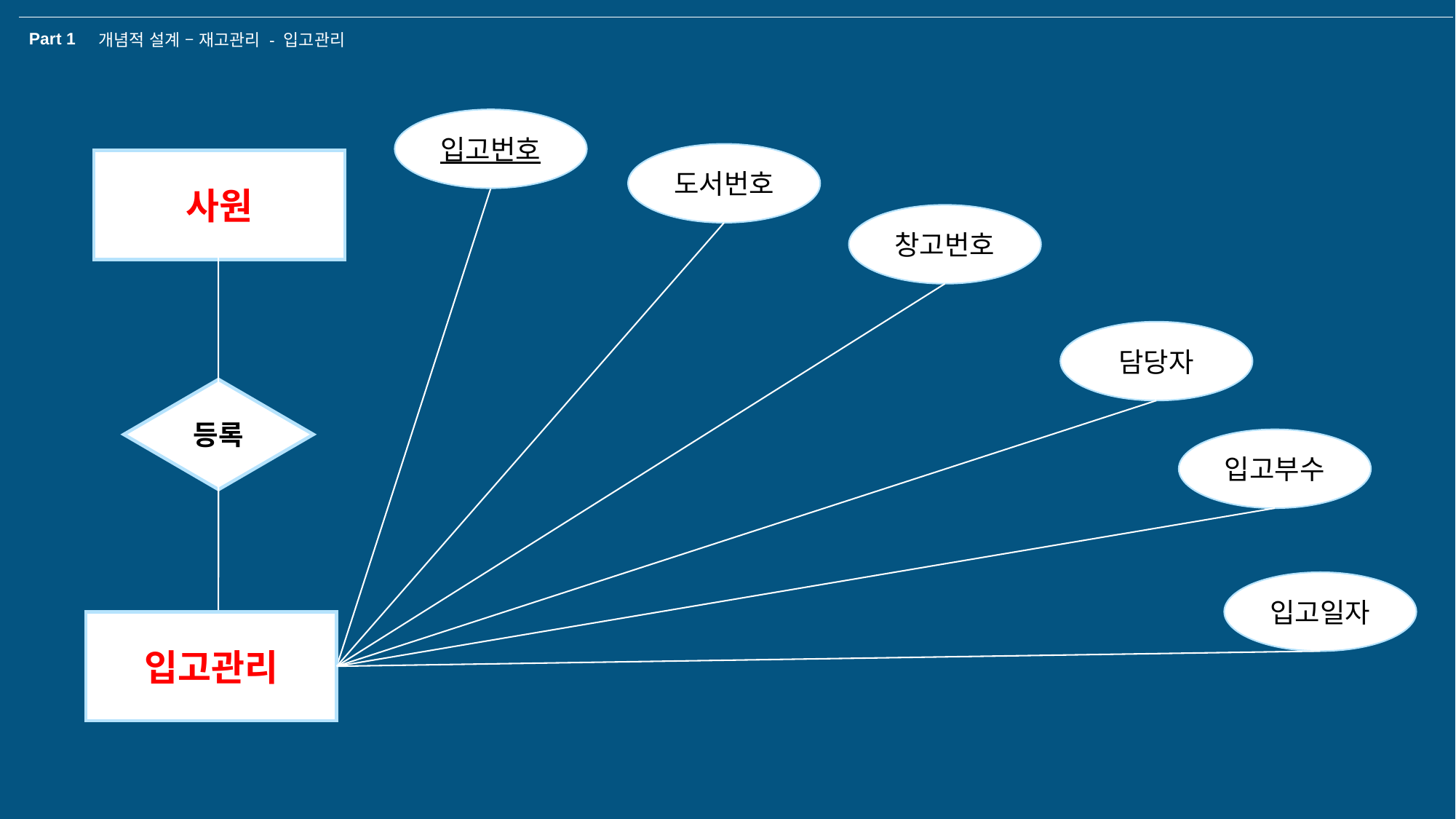

Part 1
개념적 설계 – 재고관리 - 입고관리
입고번호
도서번호
사원
창고번호
담당자
등록
입고부수
입고일자
입고관리